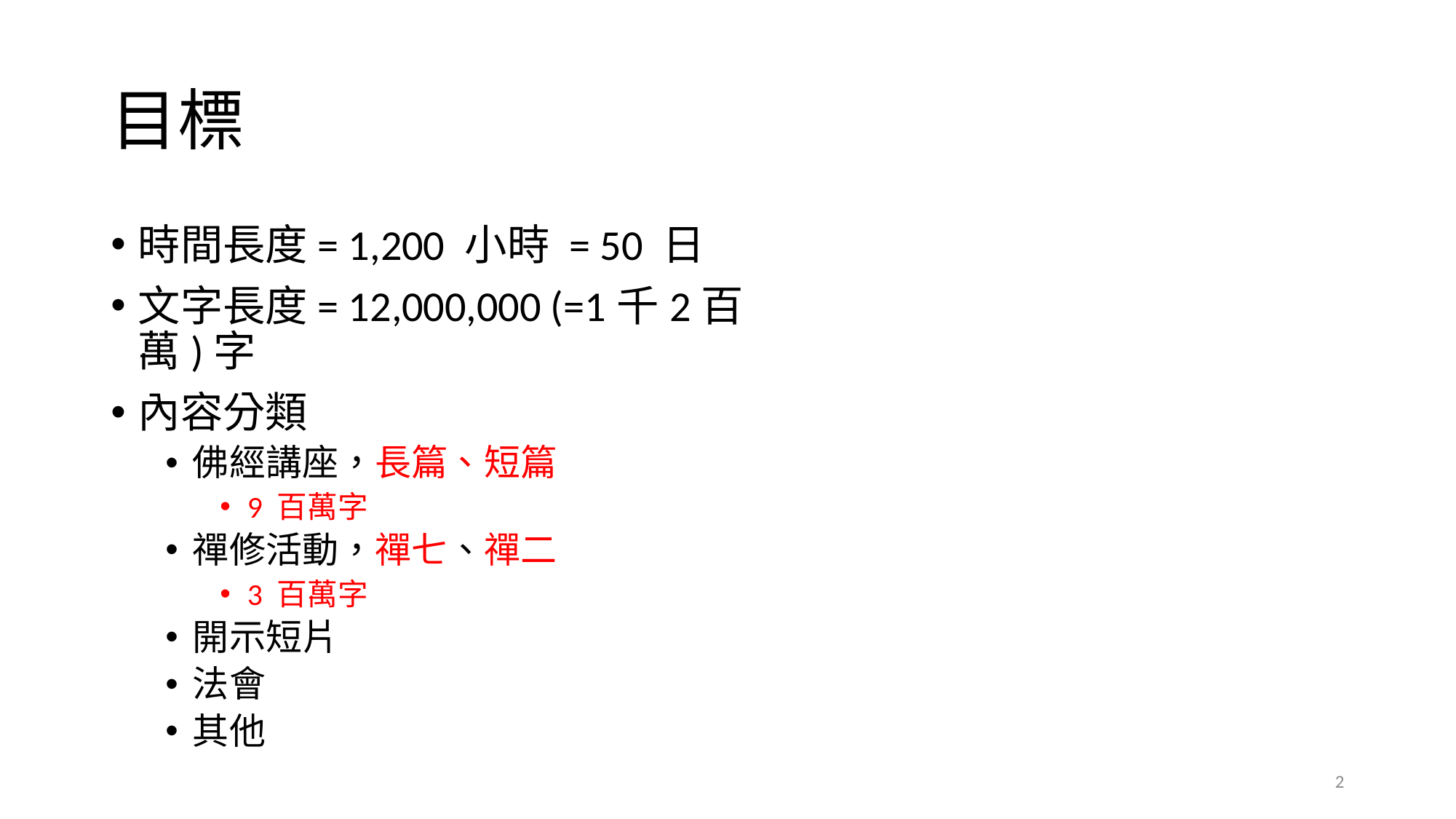

# 目標
時間長度= 1,200 小時 = 50 日
文字長度= 12,000,000 (=1千2百萬)字
內容分類
佛經講座，長篇、短篇
9 百萬字
禪修活動，禪七、禪二
3 百萬字
開示短片
法會
其他

2